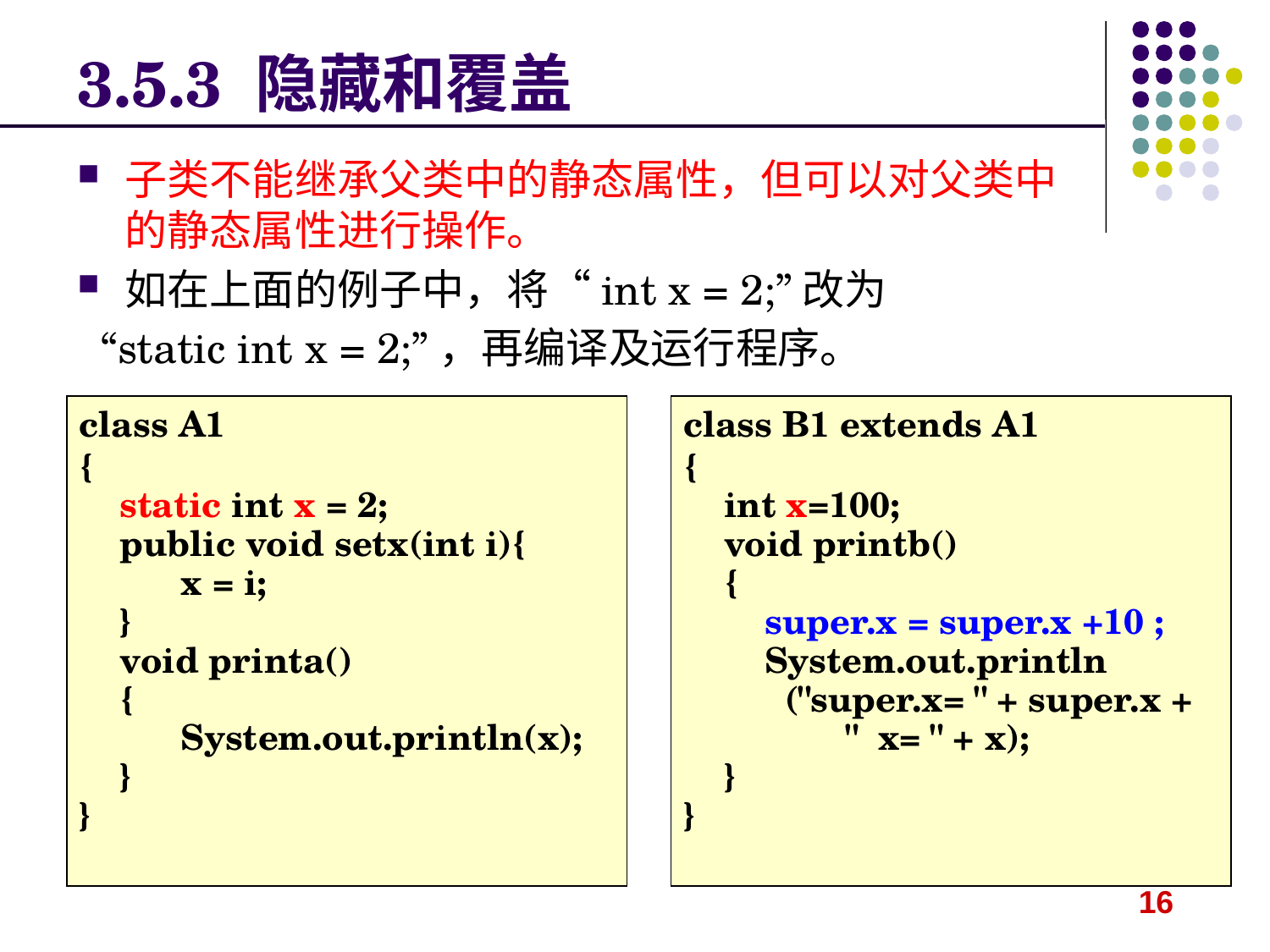

3.5.3 隐藏和覆盖
子类不能继承父类中的静态属性，但可以对父类中的静态属性进行操作。
如在上面的例子中，将“int x = 2;”改为
  “static int x = 2;”，再编译及运行程序。

class A1
{
    static int x = 2;
    public void setx(int i){
          x = i;
    }
    void printa()
    {
          System.out.println(x);
    }
}
class B1 extends A1
{
    int x=100;
    void printb()
    {
        super.x = super.x +10 ;
        System.out.println
          ("super.x= " + super.x +
                "  x= " + x);
    }
}